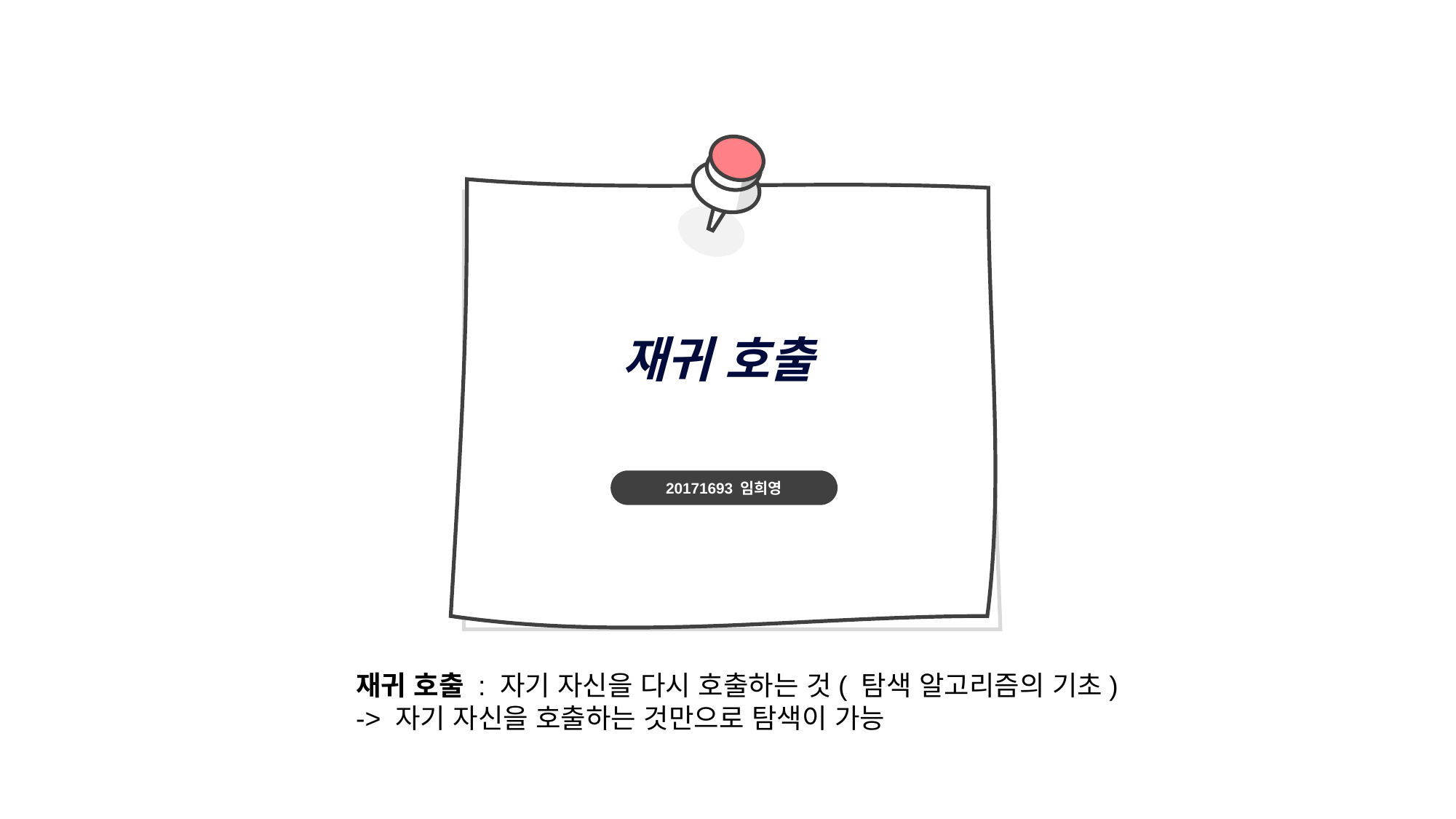

\

재귀 호출
20171693 임희영
재귀 호출 : 자기 자신을 다시 호출하는 것( 탐색 알고리즘의 기초)
-> 자기 자신을 호출하는 것만으로 탐색이 가능